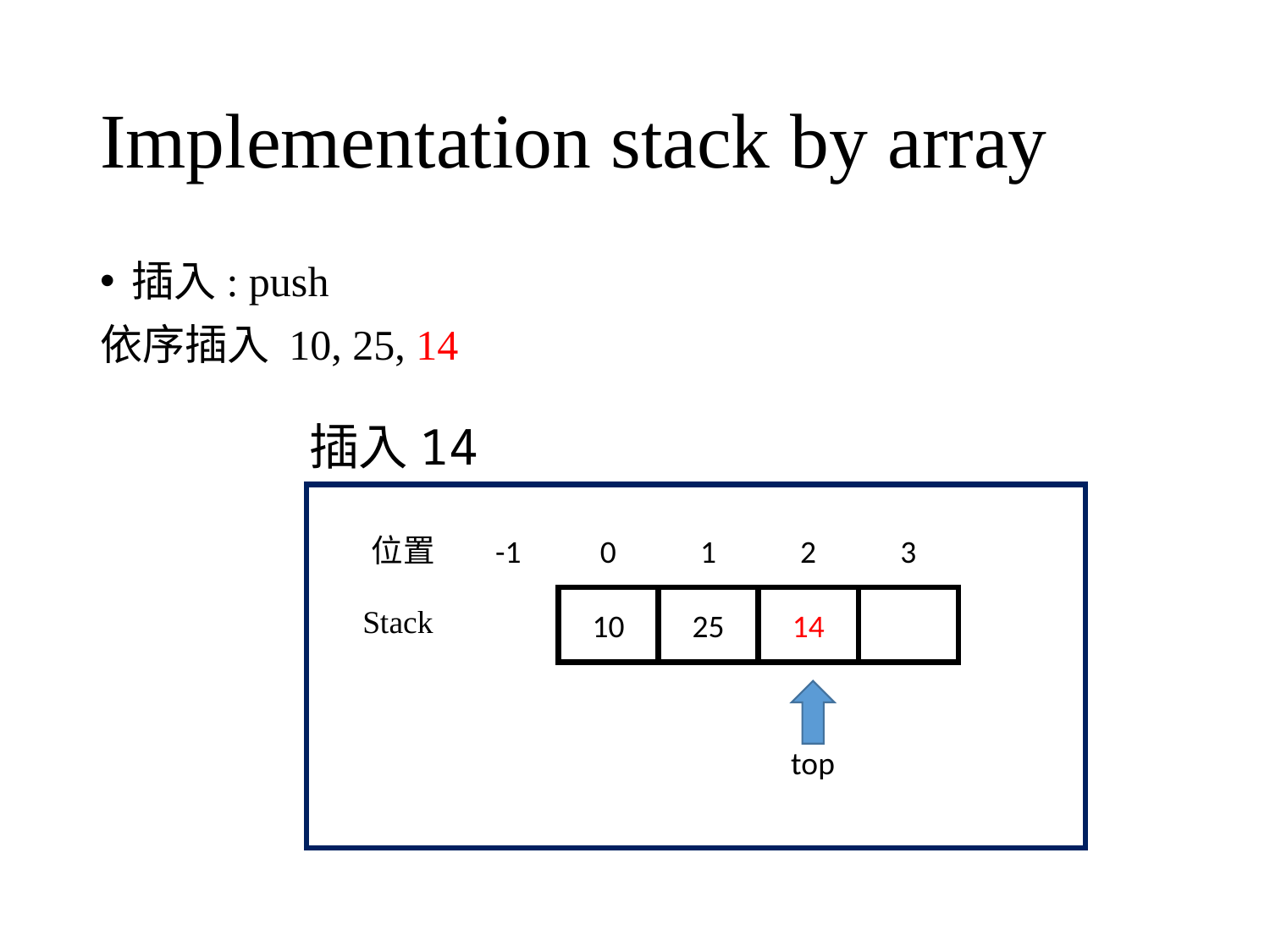

# Implementation stack by array
插入: push
依序插入 10, 25, 14
插入14

-1
0
1
2
3
位置
10
25
14

Stack

top